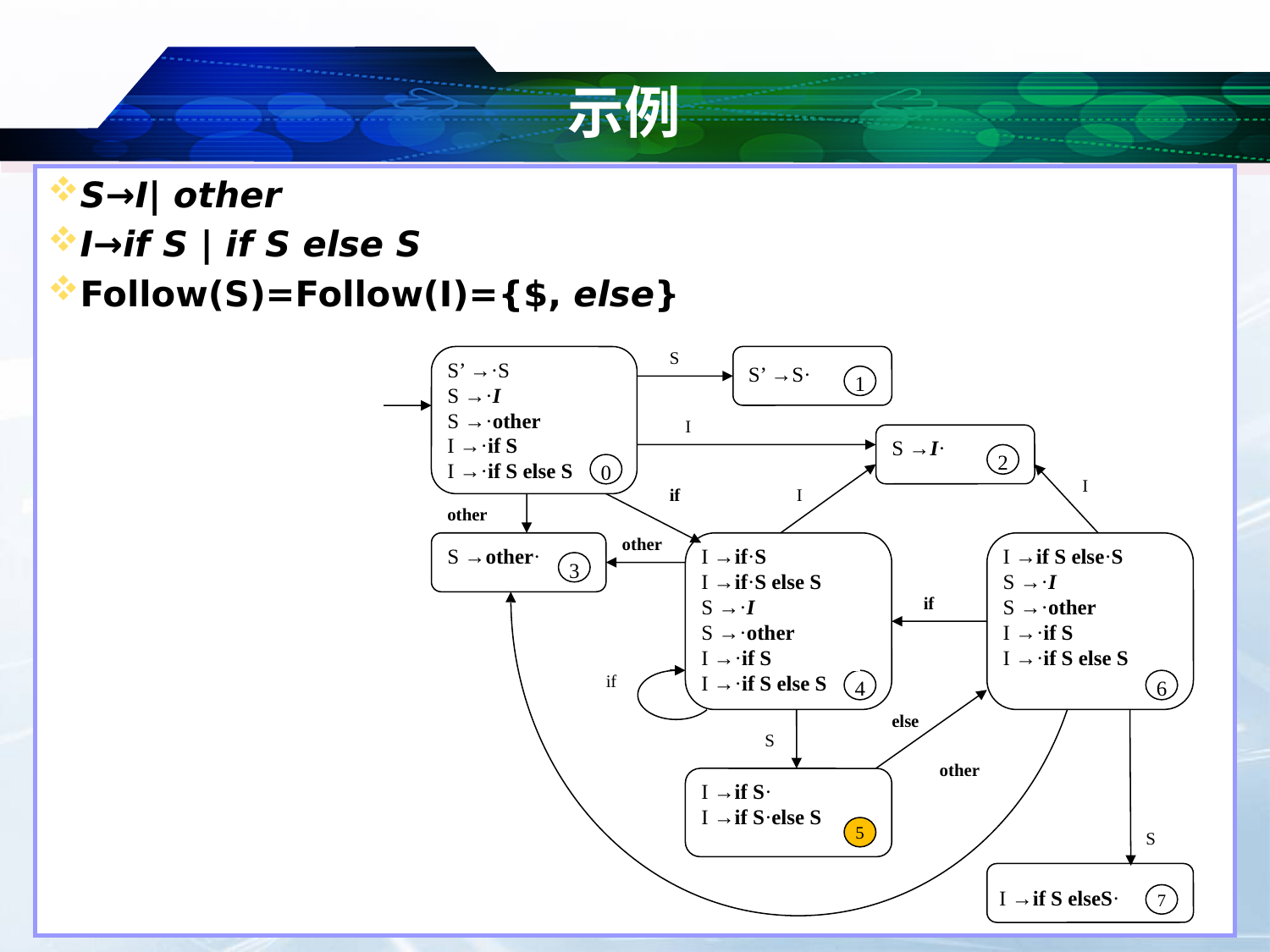

# 示例
S→I| other
I→if S | if S else S
Follow(S)=Follow(I)={$, else}

S

S’ →·S
S →·I
S →·other
I →·if S
I →·if S else S

S’ →S·
1

I

S →I·

2
0

I

if

I

other

other

S →other·
I →if·S
I →if·S else S
S →·I
S →·other
I →·if S
I →·if S else S

I →if S else·S
S →·I
S →·other
I →·if S
I →·if S else S

3

if

if

4
6

else

S

other

I →if S·
I →if S·else S

5
S

I →if S elseS·

7